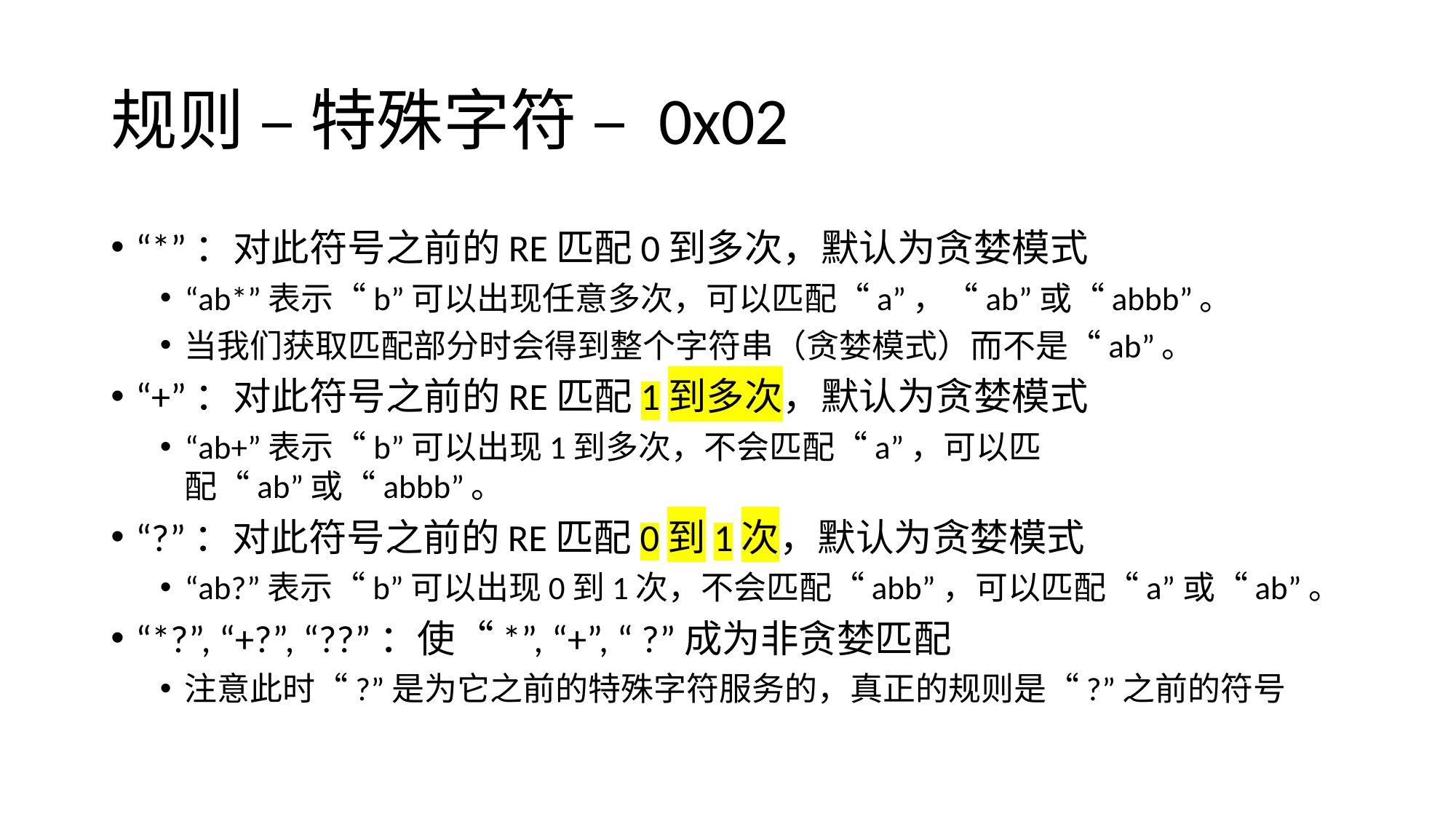

# 规则 – 特殊字符 – 0x02
“*”：对此符号之前的RE匹配0到多次，默认为贪婪模式
“ab*”表示“b”可以出现任意多次，可以匹配“a”，“ab”或“abbb”。
当我们获取匹配部分时会得到整个字符串（贪婪模式）而不是“ab”。
“+”：对此符号之前的RE匹配1到多次，默认为贪婪模式
“ab+”表示“b”可以出现1到多次，不会匹配“a”，可以匹配“ab”或“abbb”。
“?”：对此符号之前的RE匹配0到1次，默认为贪婪模式
“ab?”表示“b”可以出现0到1次，不会匹配“abb”，可以匹配“a”或“ab”。
“*?”, “+?”, “??”：使“*”, “+”, “ ?”成为非贪婪匹配
注意此时“?”是为它之前的特殊字符服务的，真正的规则是“?”之前的符号